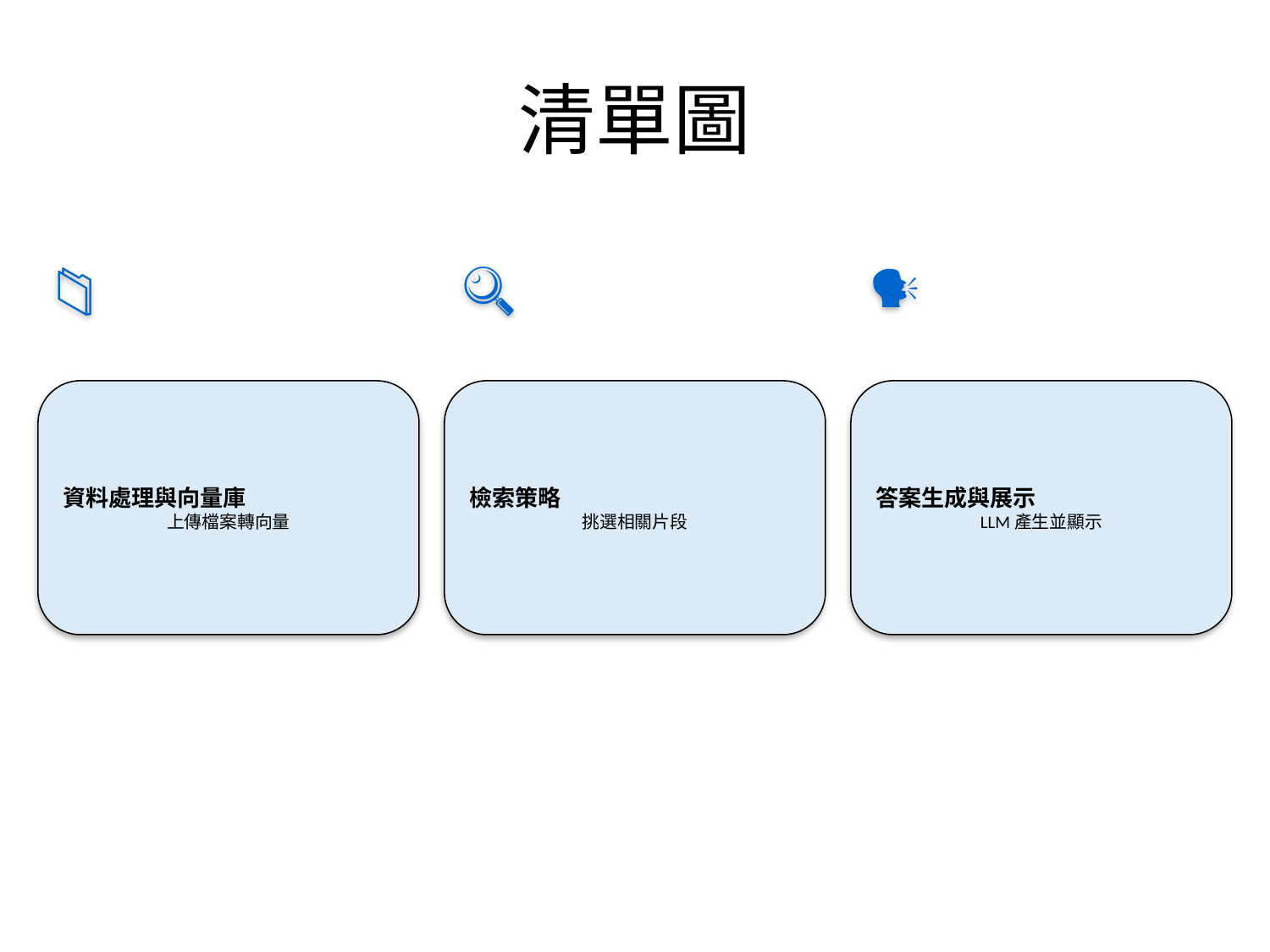

# 清單圖
📁

🔍

🗣️

資料處理與向量庫
上傳檔案轉向量
檢索策略
挑選相關片段
答案生成與展示
LLM產生並顯示